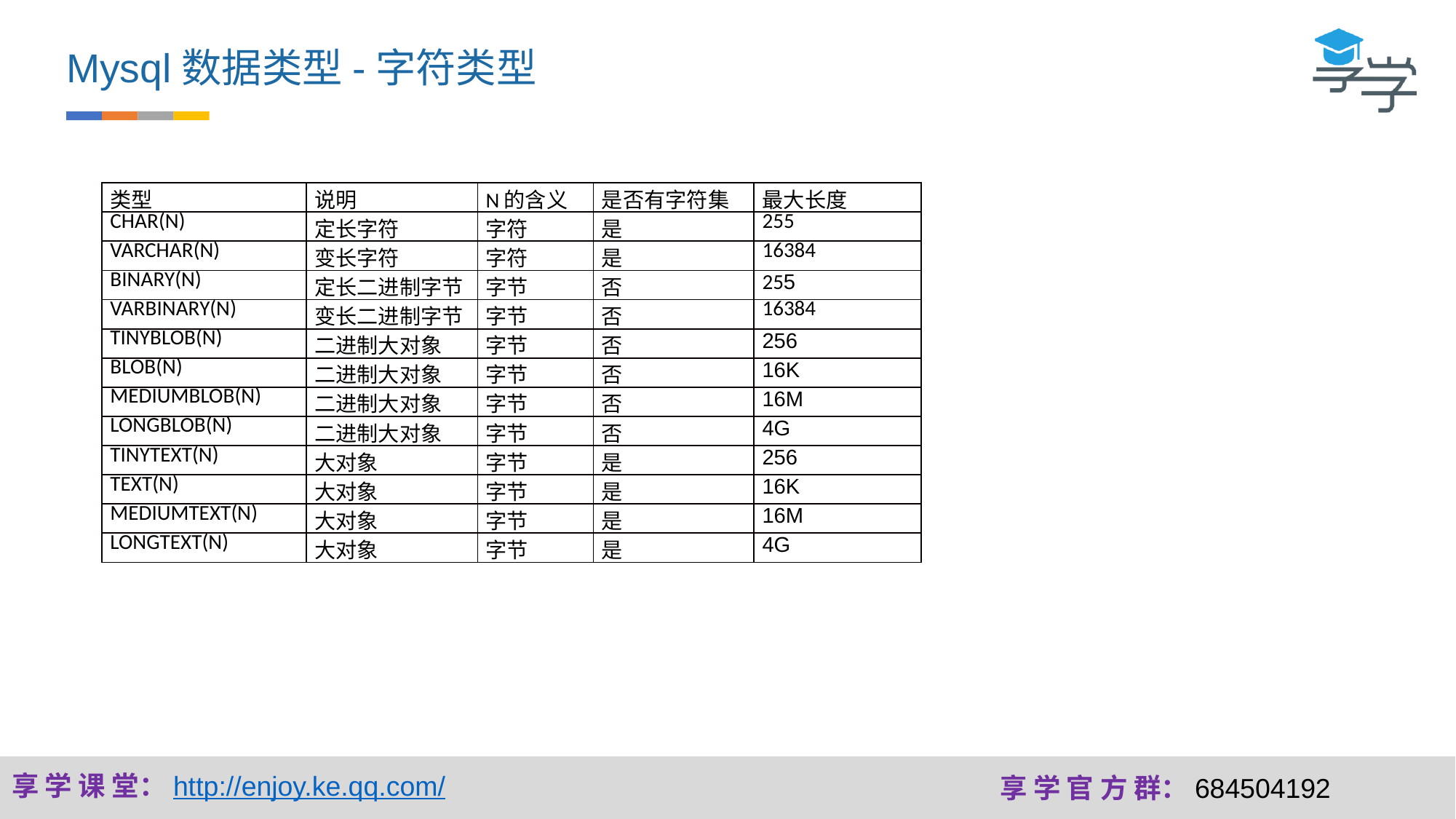

Mysql数据类型-字符类型

| 类型 | 说明 | N的含义 | 是否有字符集 | 最大长度 |
| --- | --- | --- | --- | --- |
| CHAR(N) | 定长字符 | 字符 | 是 | 255 |
| VARCHAR(N) | 变长字符 | 字符 | 是 | 16384 |
| BINARY(N) | 定长二进制字节 | 字节 | 否 | 255 |
| VARBINARY(N) | 变长二进制字节 | 字节 | 否 | 16384 |
| TINYBLOB(N) | 二进制大对象 | 字节 | 否 | 256 |
| BLOB(N) | 二进制大对象 | 字节 | 否 | 16K |
| MEDIUMBLOB(N) | 二进制大对象 | 字节 | 否 | 16M |
| LONGBLOB(N) | 二进制大对象 | 字节 | 否 | 4G |
| TINYTEXT(N) | 大对象 | 字节 | 是 | 256 |
| TEXT(N) | 大对象 | 字节 | 是 | 16K |
| MEDIUMTEXT(N) | 大对象 | 字节 | 是 | 16M |
| LONGTEXT(N) | 大对象 | 字节 | 是 | 4G |